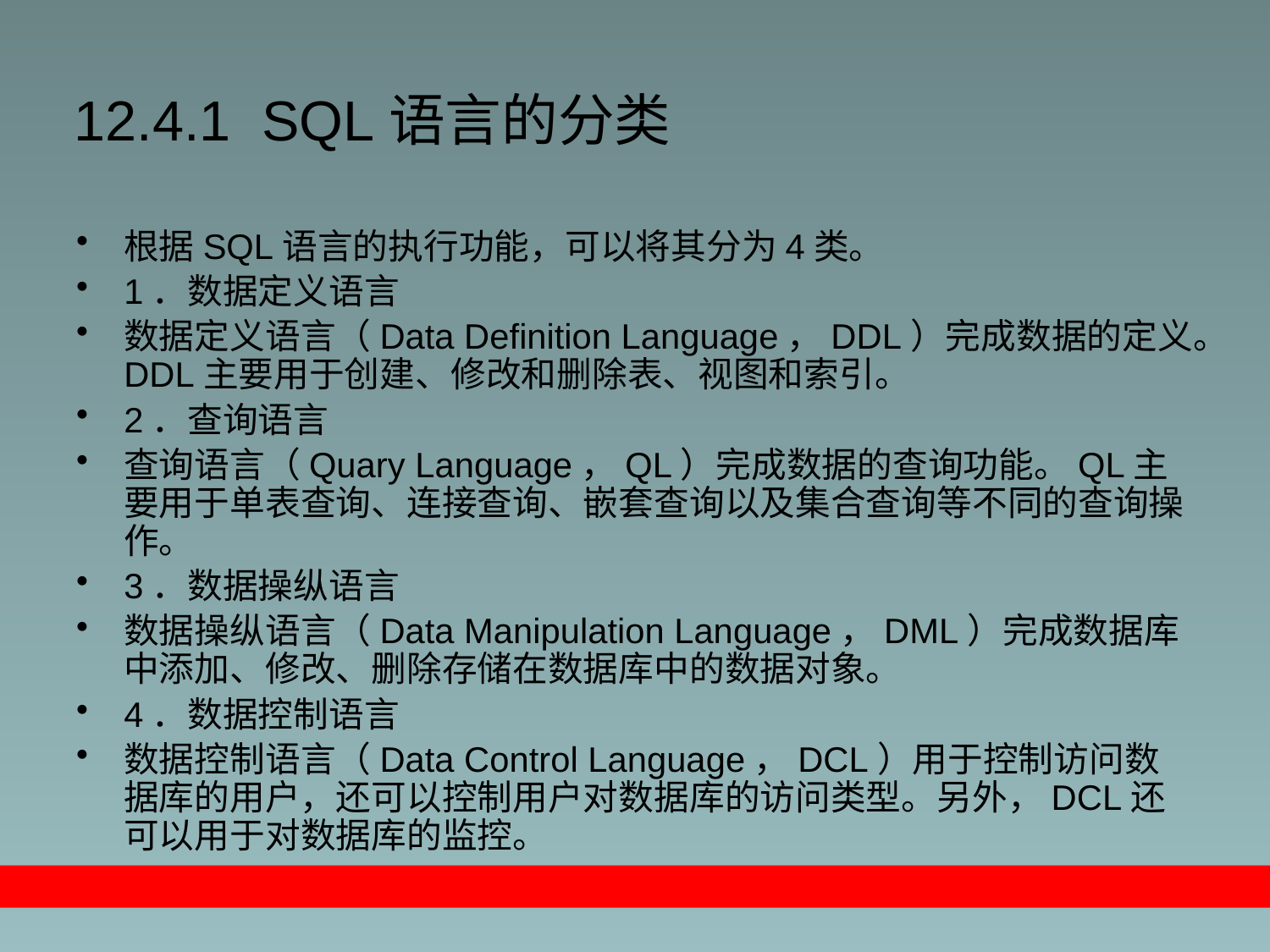

# 12.4.1  SQL语言的分类
根据SQL语言的执行功能，可以将其分为4类。
1．数据定义语言
数据定义语言（Data Definition Language，DDL）完成数据的定义。DDL主要用于创建、修改和删除表、视图和索引。
2．查询语言
查询语言（Quary Language，QL）完成数据的查询功能。QL主要用于单表查询、连接查询、嵌套查询以及集合查询等不同的查询操作。
3．数据操纵语言
数据操纵语言（Data Manipulation Language，DML）完成数据库中添加、修改、删除存储在数据库中的数据对象。
4．数据控制语言
数据控制语言（Data Control Language，DCL）用于控制访问数据库的用户，还可以控制用户对数据库的访问类型。另外，DCL还可以用于对数据库的监控。